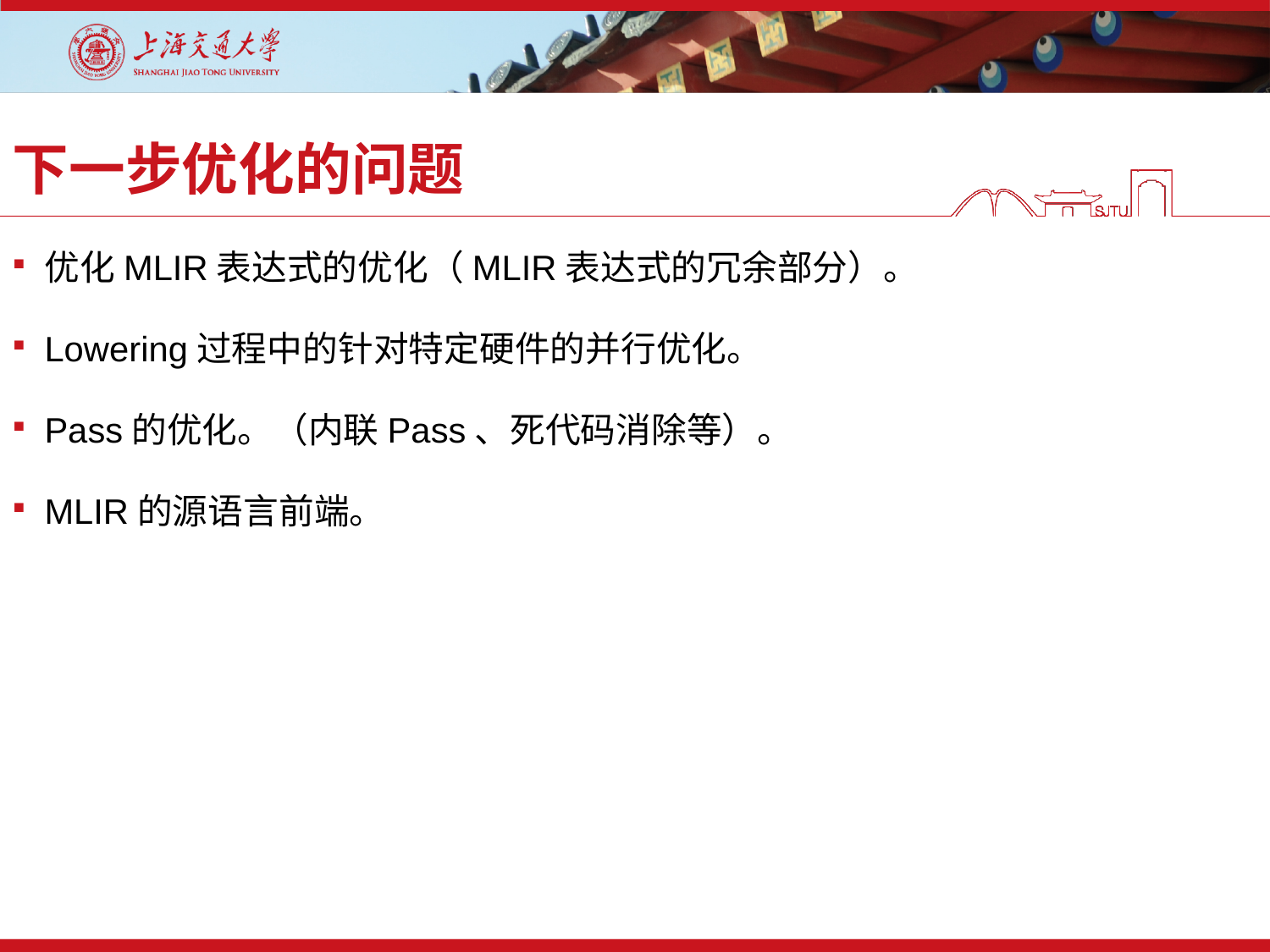

# 下一步优化的问题
优化MLIR表达式的优化（MLIR表达式的冗余部分）。
Lowering过程中的针对特定硬件的并行优化。
Pass的优化。（内联Pass、死代码消除等）。
MLIR的源语言前端。